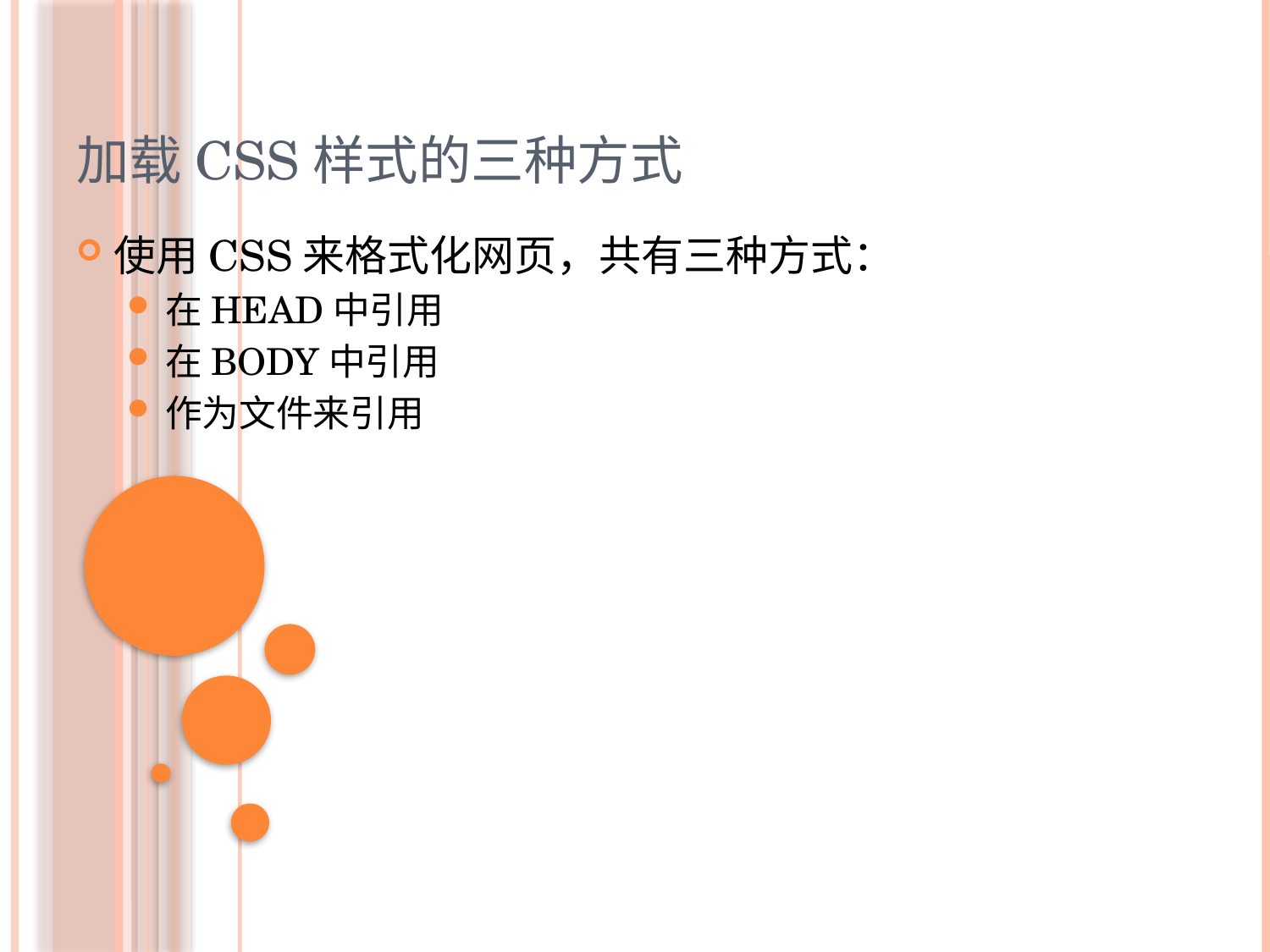

加载CSS样式的三种方式
使用CSS来格式化网页，共有三种方式：
在HEAD中引用
在BODY中引用
作为文件来引用